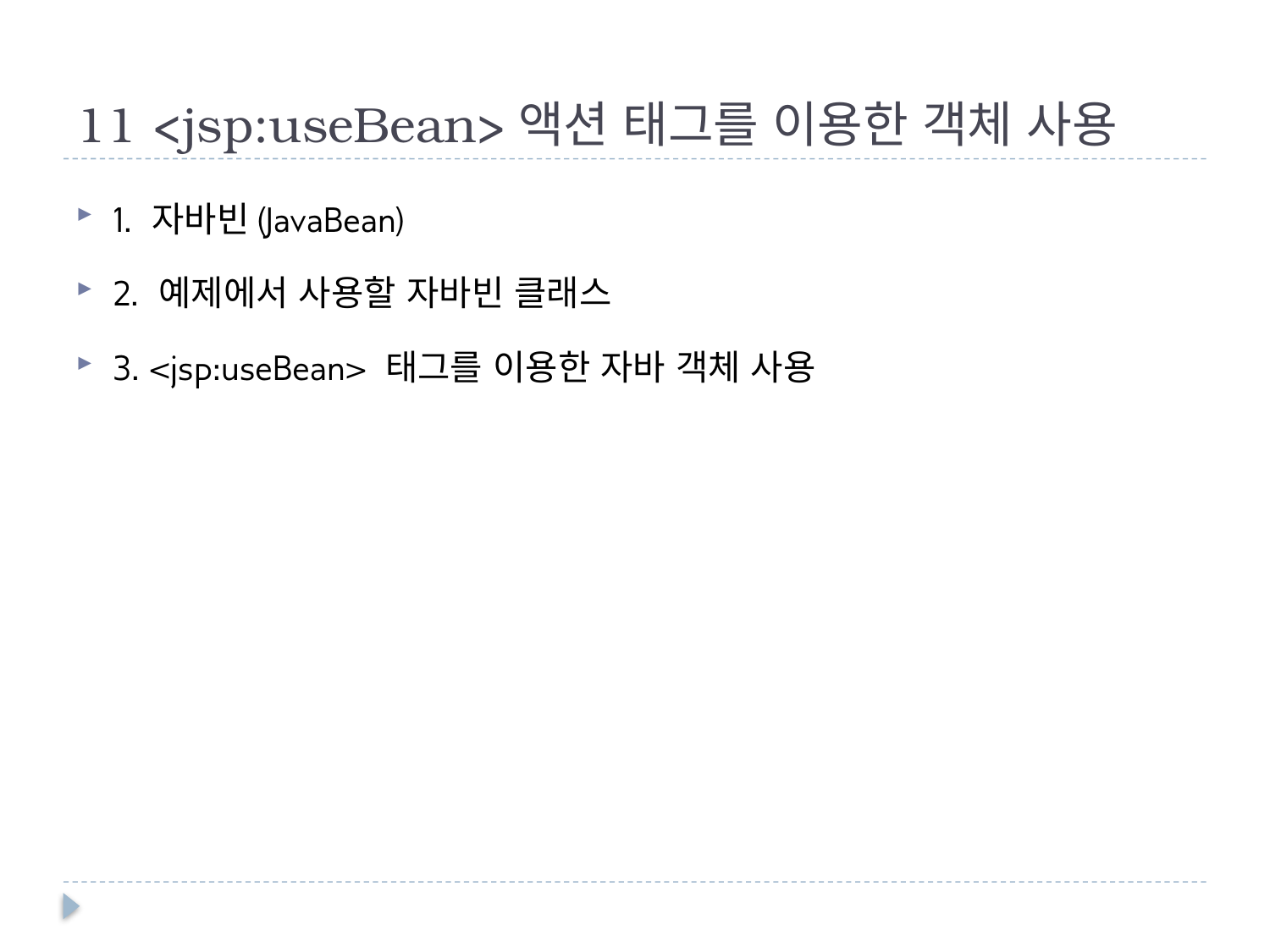

# 11 <jsp:useBean>액션 태그를 이용한 객체 사용
1. 자바빈(JavaBean)
2. 예제에서 사용할 자바빈 클래스
3. <jsp:useBean> 태그를 이용한 자바 객체 사용